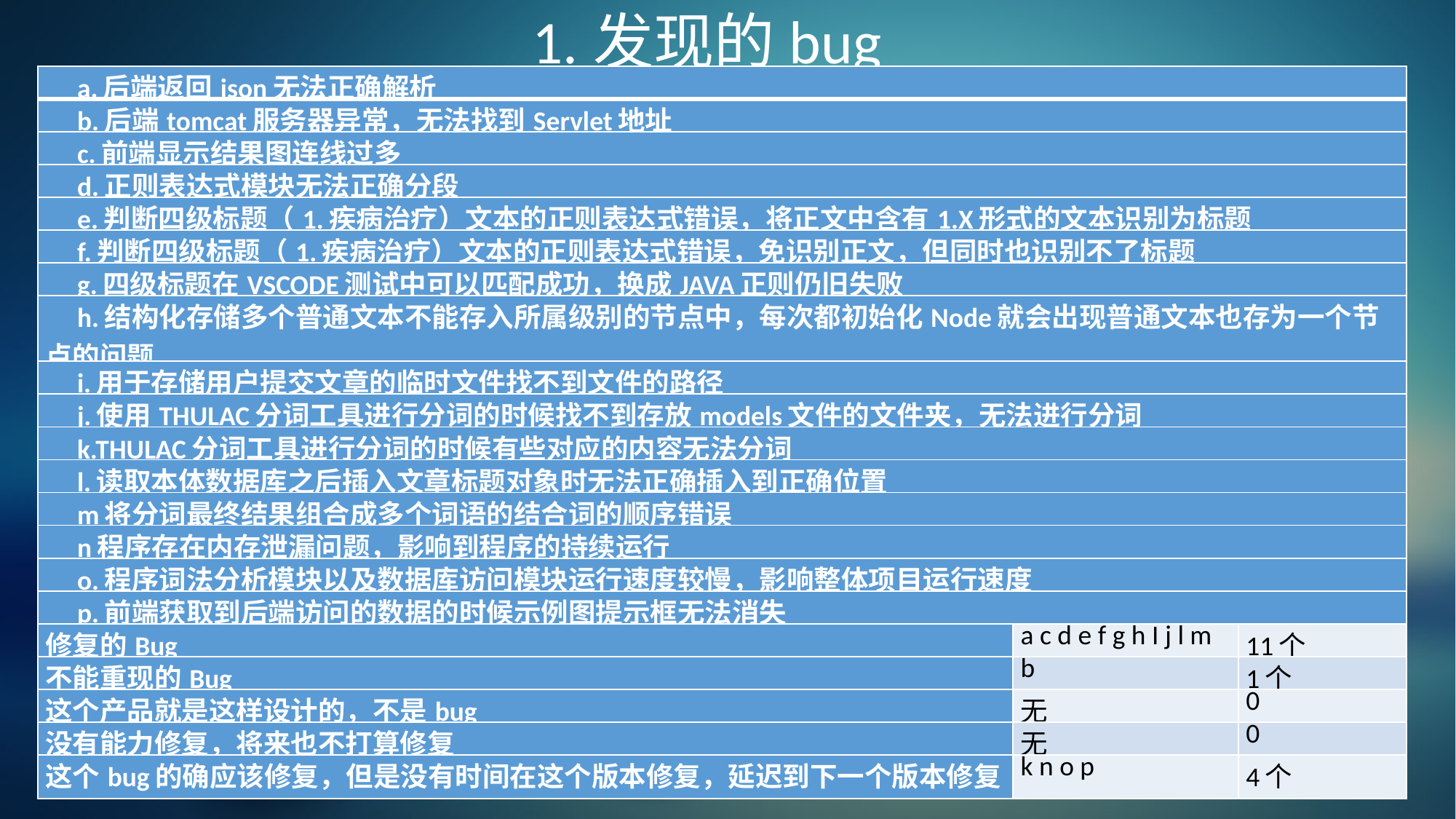

1.发现的bug
| a.后端返回json无法正确解析 |  |  |
| --- | --- | --- |
| b.后端tomcat服务器异常，无法找到Servlet地址 |  |  |
| c.前端显示结果图连线过多 |  |  |
| d.正则表达式模块无法正确分段 |  |  |
| e.判断四级标题（1.疾病治疗）文本的正则表达式错误，将正文中含有1.X形式的文本识别为标题 |  |  |
| f.判断四级标题（1.疾病治疗）文本的正则表达式错误，免识别正文，但同时也识别不了标题 |  |  |
| g.四级标题在VSCODE测试中可以匹配成功，换成JAVA正则仍旧失败 |  |  |
| h.结构化存储多个普通文本不能存入所属级别的节点中，每次都初始化Node就会出现普通文本也存为一个节点的问题 |  |  |
| i.用于存储用户提交文章的临时文件找不到文件的路径 |  |  |
| j.使用THULAC分词工具进行分词的时候找不到存放models文件的文件夹，无法进行分词 |  |  |
| k.THULAC分词工具进行分词的时候有些对应的内容无法分词 |  |  |
| l.读取本体数据库之后插入文章标题对象时无法正确插入到正确位置 |  |  |
| m将分词最终结果组合成多个词语的结合词的顺序错误 |  |  |
| n程序存在内存泄漏问题，影响到程序的持续运行 |  |  |
| o.程序词法分析模块以及数据库访问模块运行速度较慢，影响整体项目运行速度 |  |  |
| p.前端获取到后端访问的数据的时候示例图提示框无法消失 |  |  |
| 修复的Bug | a c d e f g h I j l m | 11个 |
| 不能重现的Bug | b | 1个 |
| 这个产品就是这样设计的，不是bug | 无 | 0 |
| 没有能力修复，将来也不打算修复 | 无 | 0 |
| 这个bug的确应该修复，但是没有时间在这个版本修复，延迟到下一个版本修复 | k n o p | 4个 |